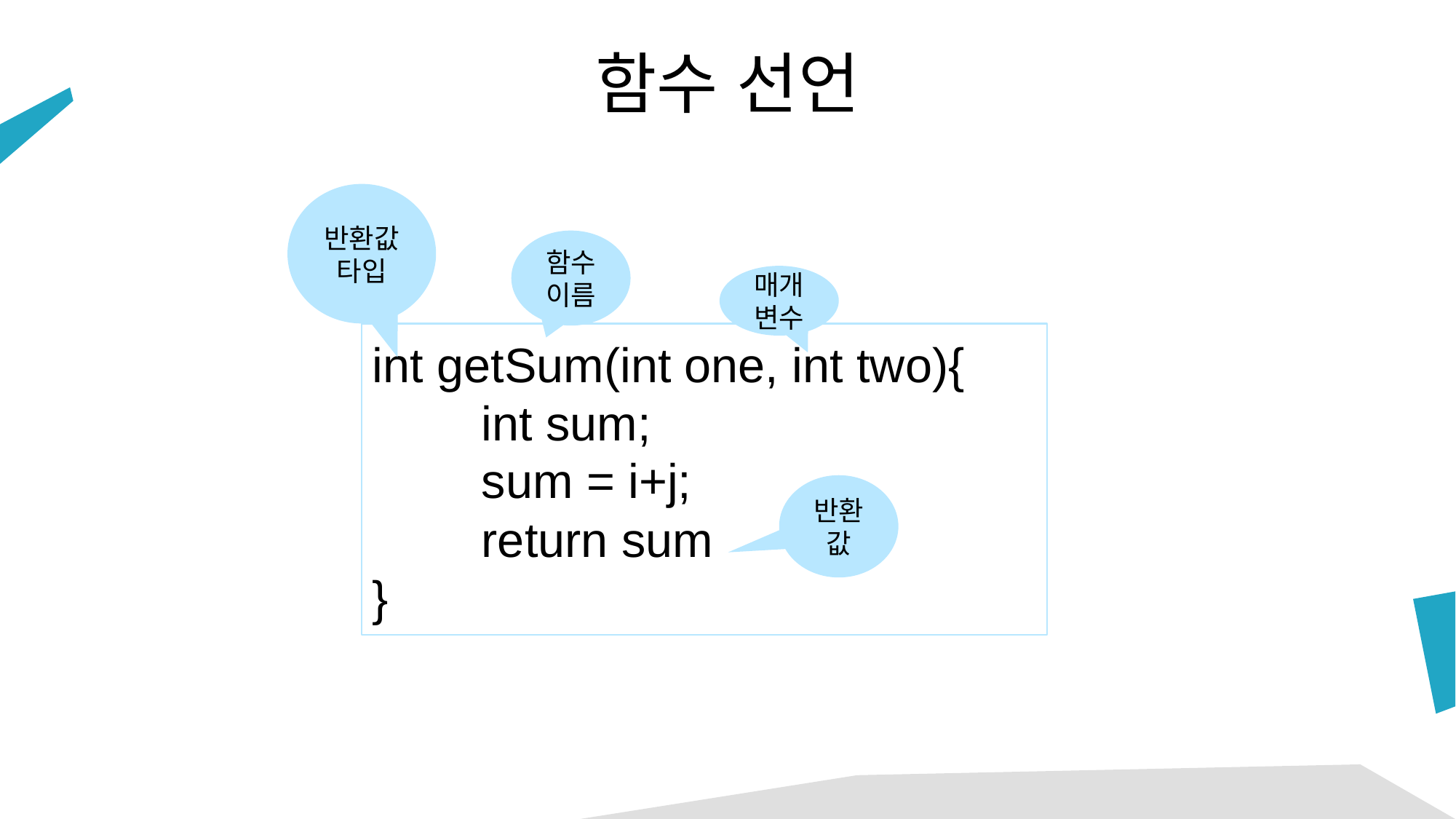

# 함수 선언
반환값 타입
함수 이름
매개변수
int getSum(int one, int two){
	int sum;
	sum = i+j;
	return sum
}
반환 값